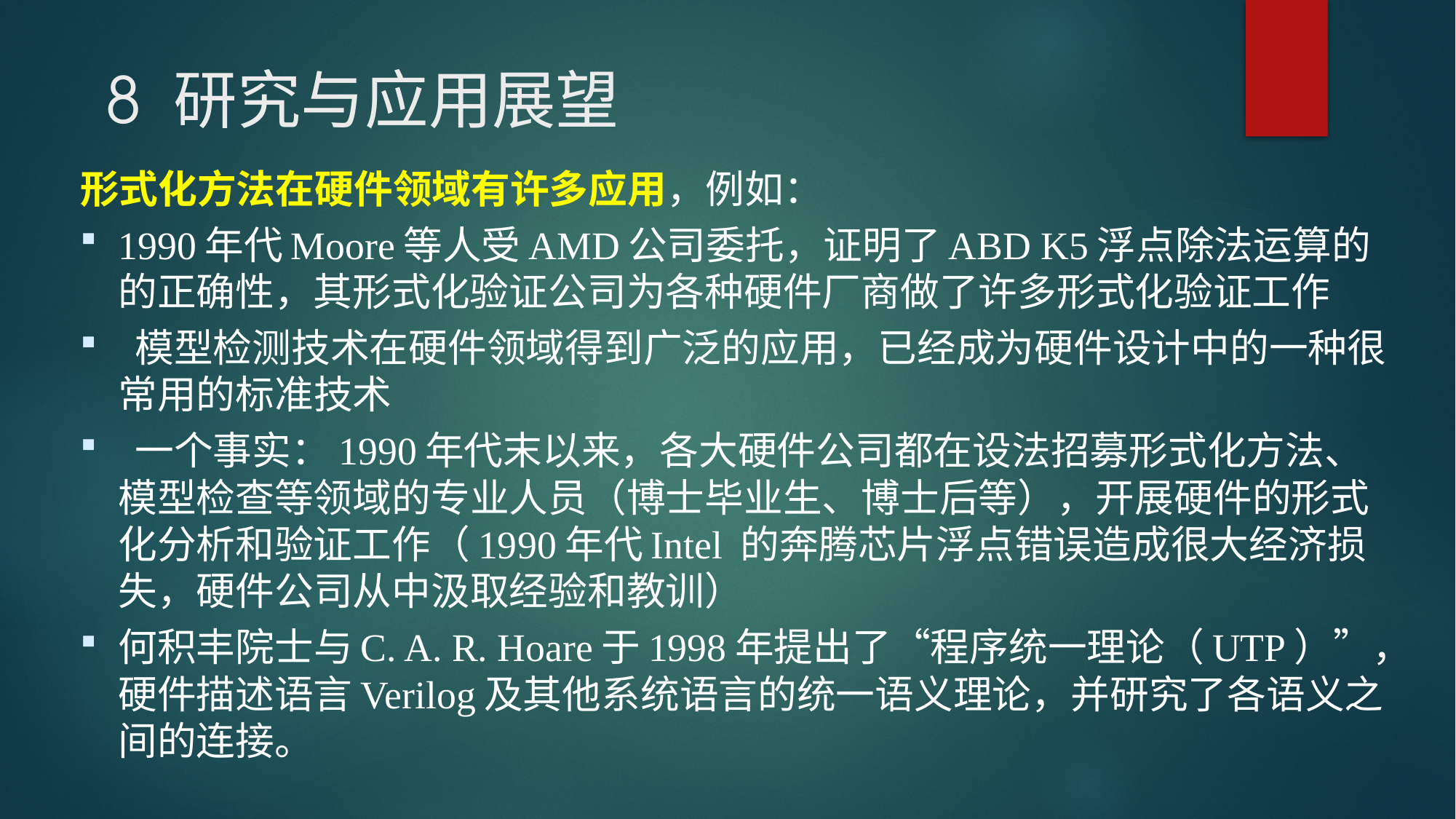

# 8 研究与应用展望
形式化方法在硬件领域有许多应用，例如：
1990年代Moore等人受AMD公司委托，证明了ABD K5浮点除法运算的的正确性，其形式化验证公司为各种硬件厂商做了许多形式化验证工作
 模型检测技术在硬件领域得到广泛的应用，已经成为硬件设计中的一种很常用的标准技术
 一个事实：1990年代末以来，各大硬件公司都在设法招募形式化方法、模型检查等领域的专业人员（博士毕业生、博士后等），开展硬件的形式化分析和验证工作（1990年代Intel 的奔腾芯片浮点错误造成很大经济损失，硬件公司从中汲取经验和教训）
何积丰院士与C. A. R. Hoare于1998年提出了“程序统一理论（UTP）”，硬件描述语言Verilog及其他系统语言的统一语义理论，并研究了各语义之间的连接。